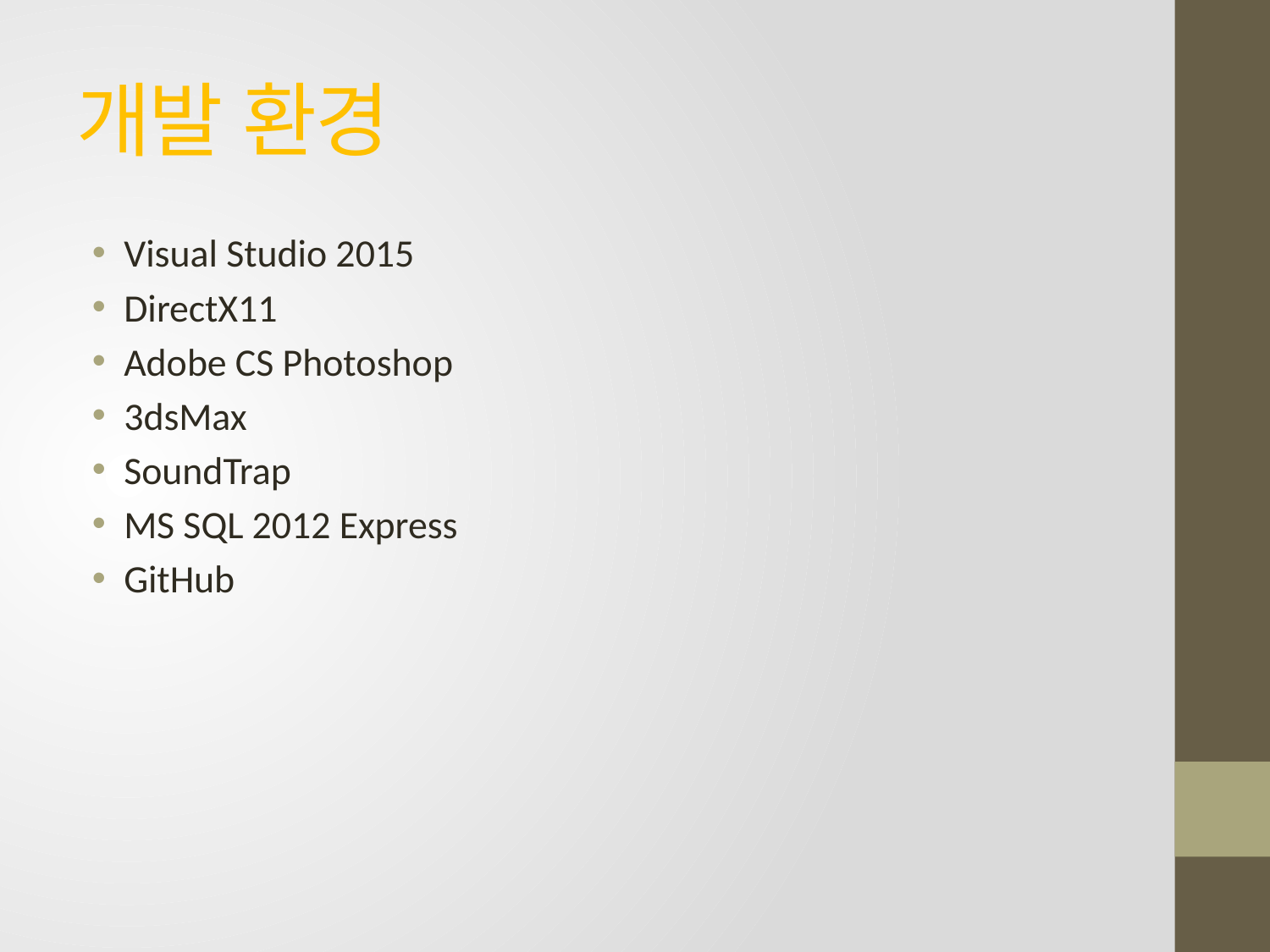

# 개발 환경
Visual Studio 2015
DirectX11
Adobe CS Photoshop
3dsMax
SoundTrap
MS SQL 2012 Express
GitHub